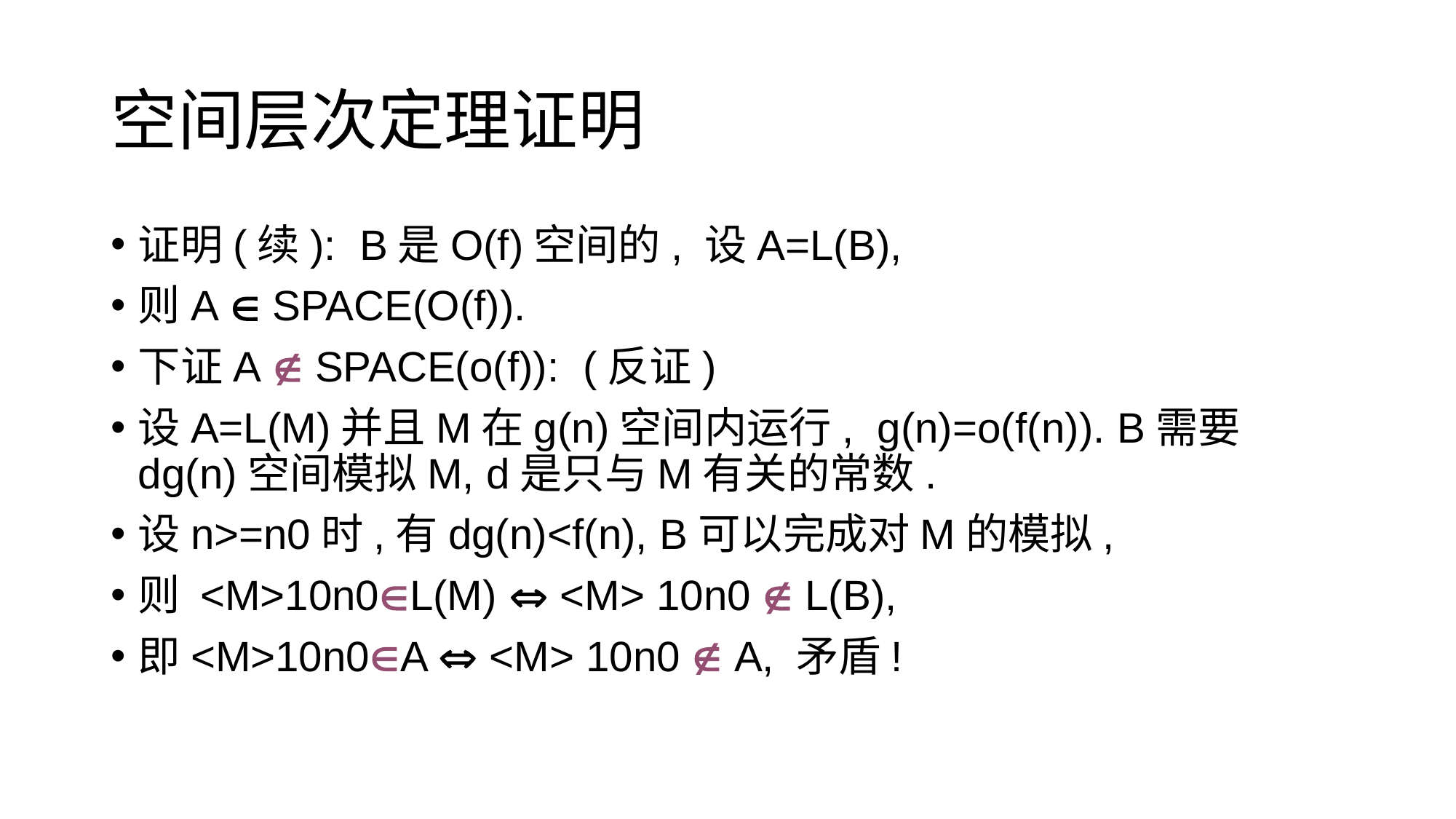

# 空间层次定理证明
证明(续):  B是O(f)空间的, 设A=L(B),
则A ∈ SPACE(O(f)).
下证A ∉ SPACE(o(f)):  (反证)
设A=L(M)并且M在g(n)空间内运行,  g(n)=o(f(n)). B需要dg(n)空间模拟M, d是只与M有关的常数.
设n>=n0时,有dg(n)<f(n), B可以完成对M的模拟,
则 <M>10n0∈L(M) ⇔ <M> 10n0 ∉ L(B),
即<M>10n0∈A ⇔ <M> 10n0 ∉ A, 矛盾!